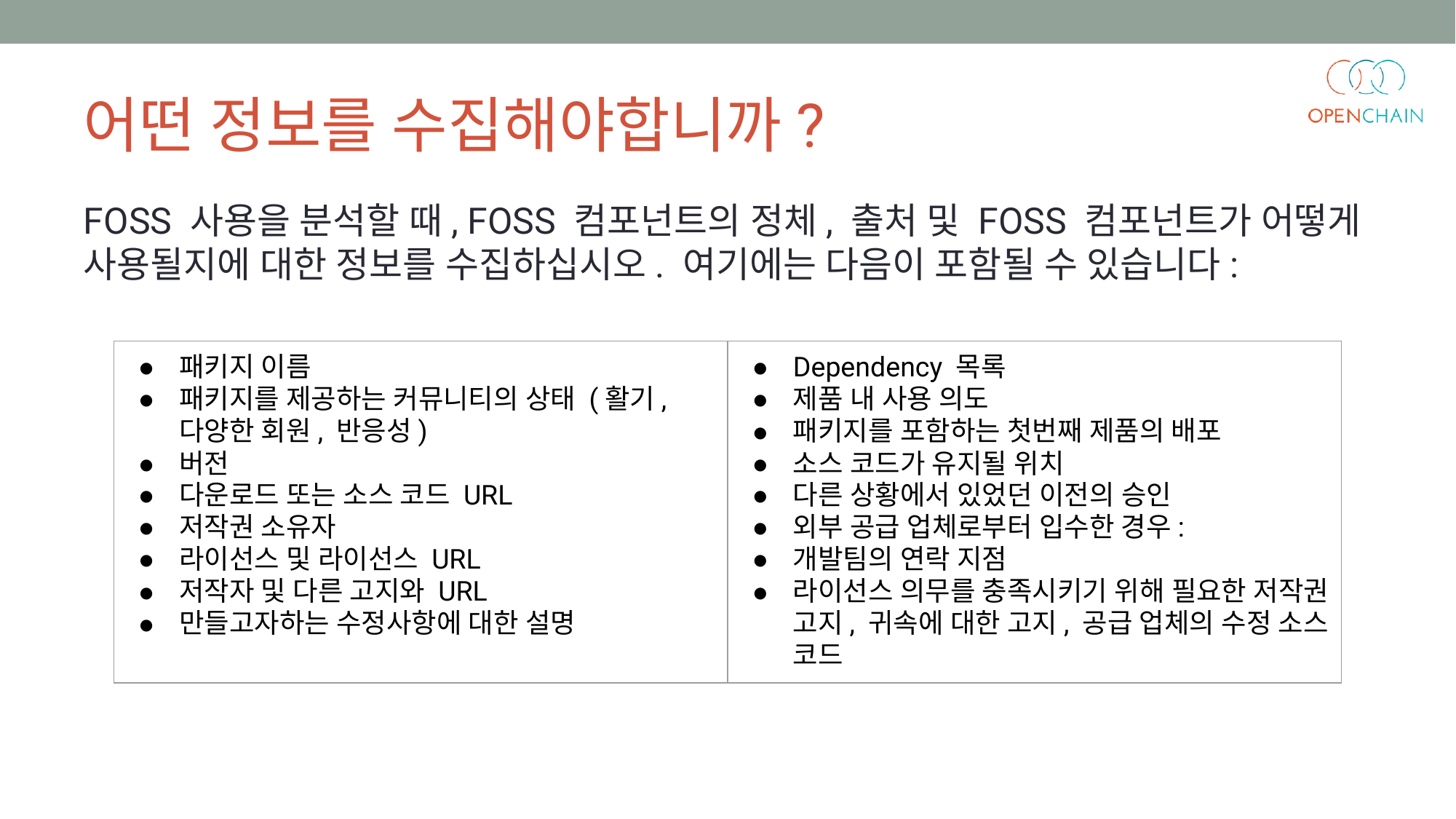

# 어떤 정보를 수집해야합니까?
FOSS 사용을 분석할 때, FOSS 컴포넌트의 정체, 출처 및 FOSS 컴포넌트가 어떻게 사용될지에 대한 정보를 수집하십시오. 여기에는 다음이 포함될 수 있습니다:
| 패키지 이름 패키지를 제공하는 커뮤니티의 상태 (활기, 다양한 회원, 반응성) 버전 다운로드 또는 소스 코드 URL 저작권 소유자 라이선스 및 라이선스 URL 저작자 및 다른 고지와 URL 만들고자하는 수정사항에 대한 설명 | Dependency 목록 제품 내 사용 의도 패키지를 포함하는 첫번째 제품의 배포 소스 코드가 유지될 위치 다른 상황에서 있었던 이전의 승인 외부 공급 업체로부터 입수한 경우: 개발팀의 연락 지점 라이선스 의무를 충족시키기 위해 필요한 저작권 고지, 귀속에 대한 고지, 공급 업체의 수정 소스 코드 |
| --- | --- |